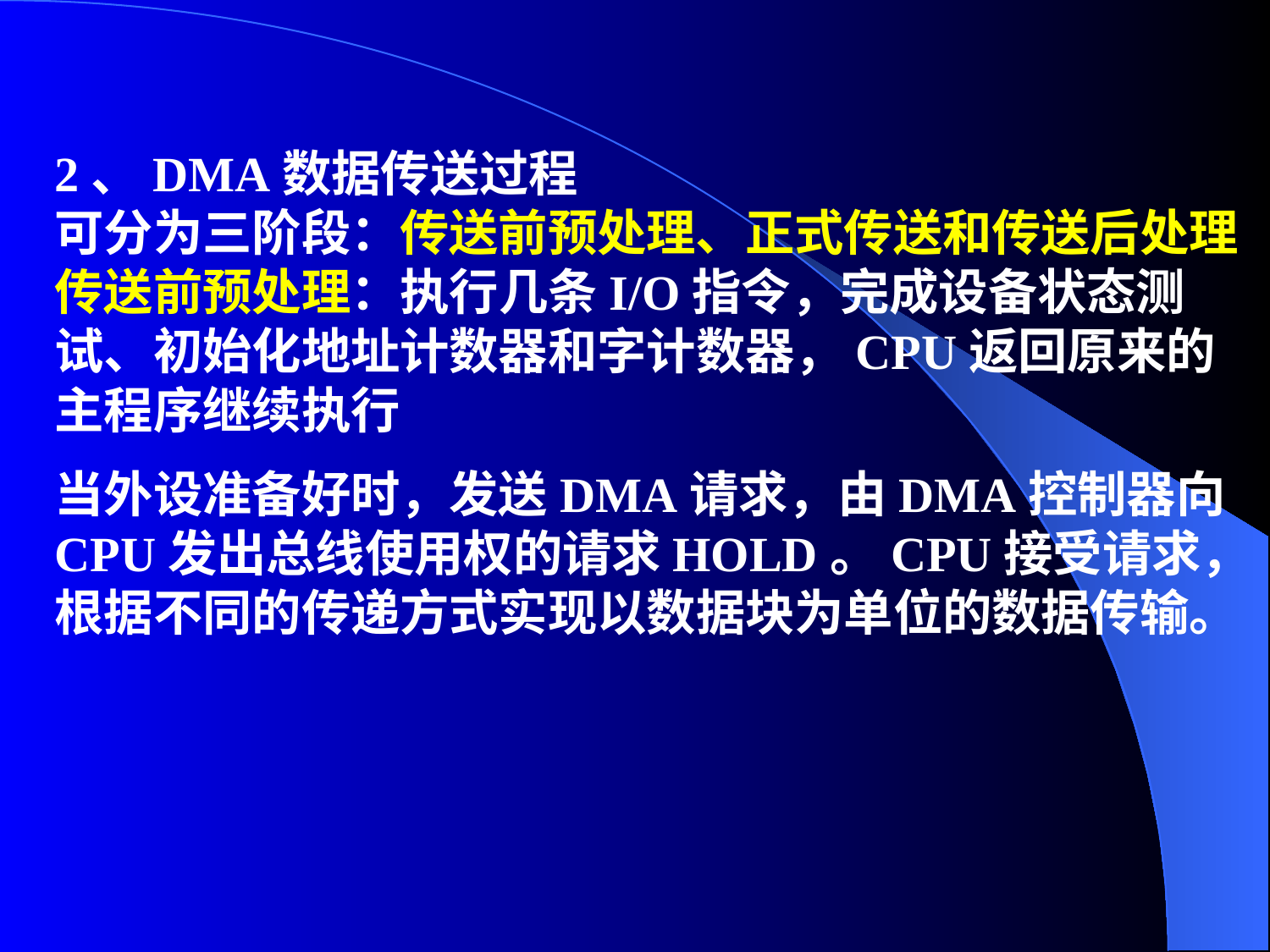

2、DMA数据传送过程
可分为三阶段：传送前预处理、正式传送和传送后处理
传送前预处理：执行几条I/O指令，完成设备状态测试、初始化地址计数器和字计数器，CPU返回原来的主程序继续执行
当外设准备好时，发送DMA请求，由DMA控制器向CPU发出总线使用权的请求HOLD。CPU接受请求，根据不同的传递方式实现以数据块为单位的数据传输。